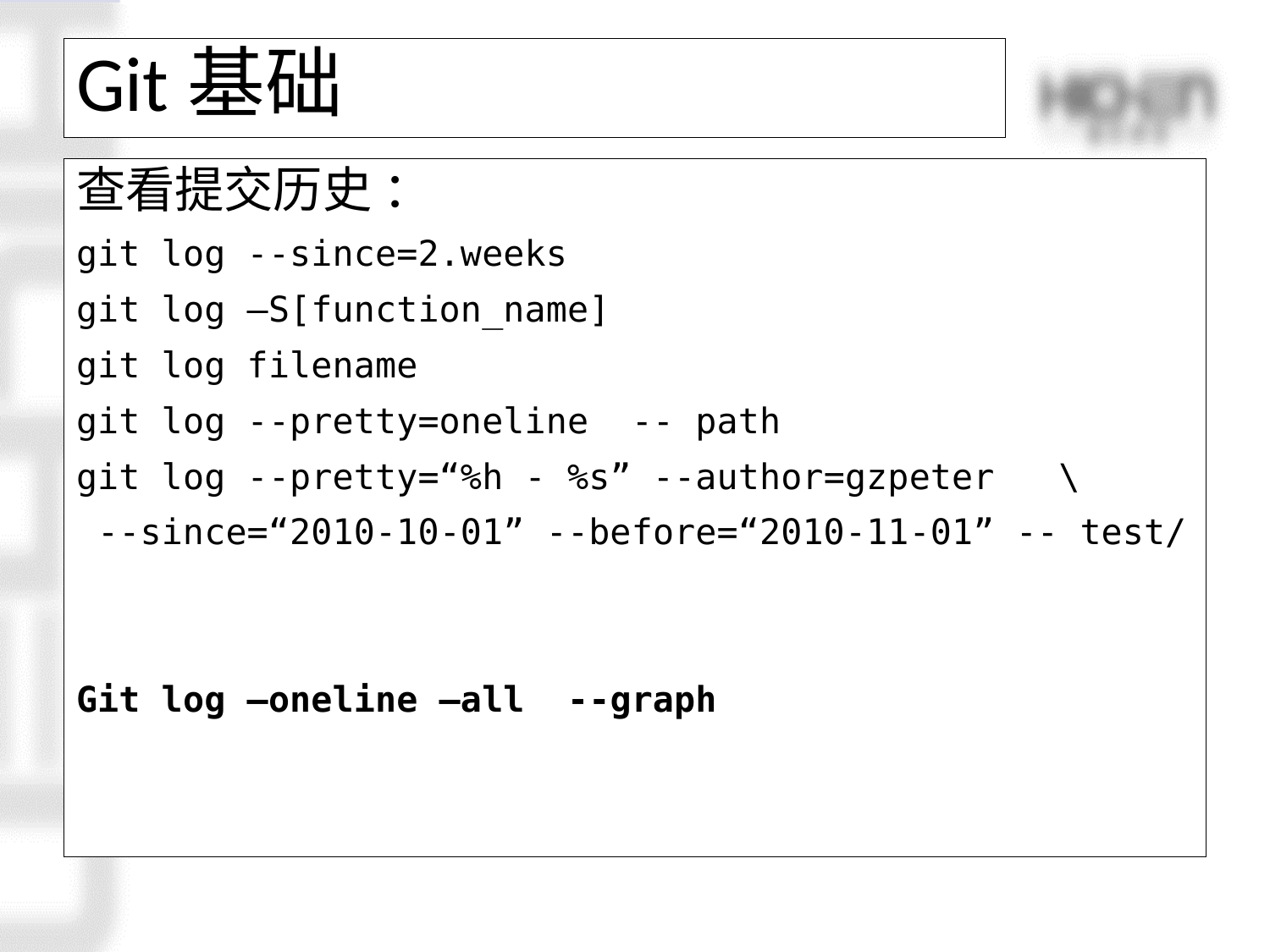

# Git基础
查看提交历史 ：
git log --since=2.weeks
git log –S[function_name]
git log filename
git log --pretty=oneline  -- path
git log --pretty=“%h - %s” --author=gzpeter   \
 --since=“2010-10-01” --before=“2010-11-01” -- test/

Git log –oneline –all  --graph